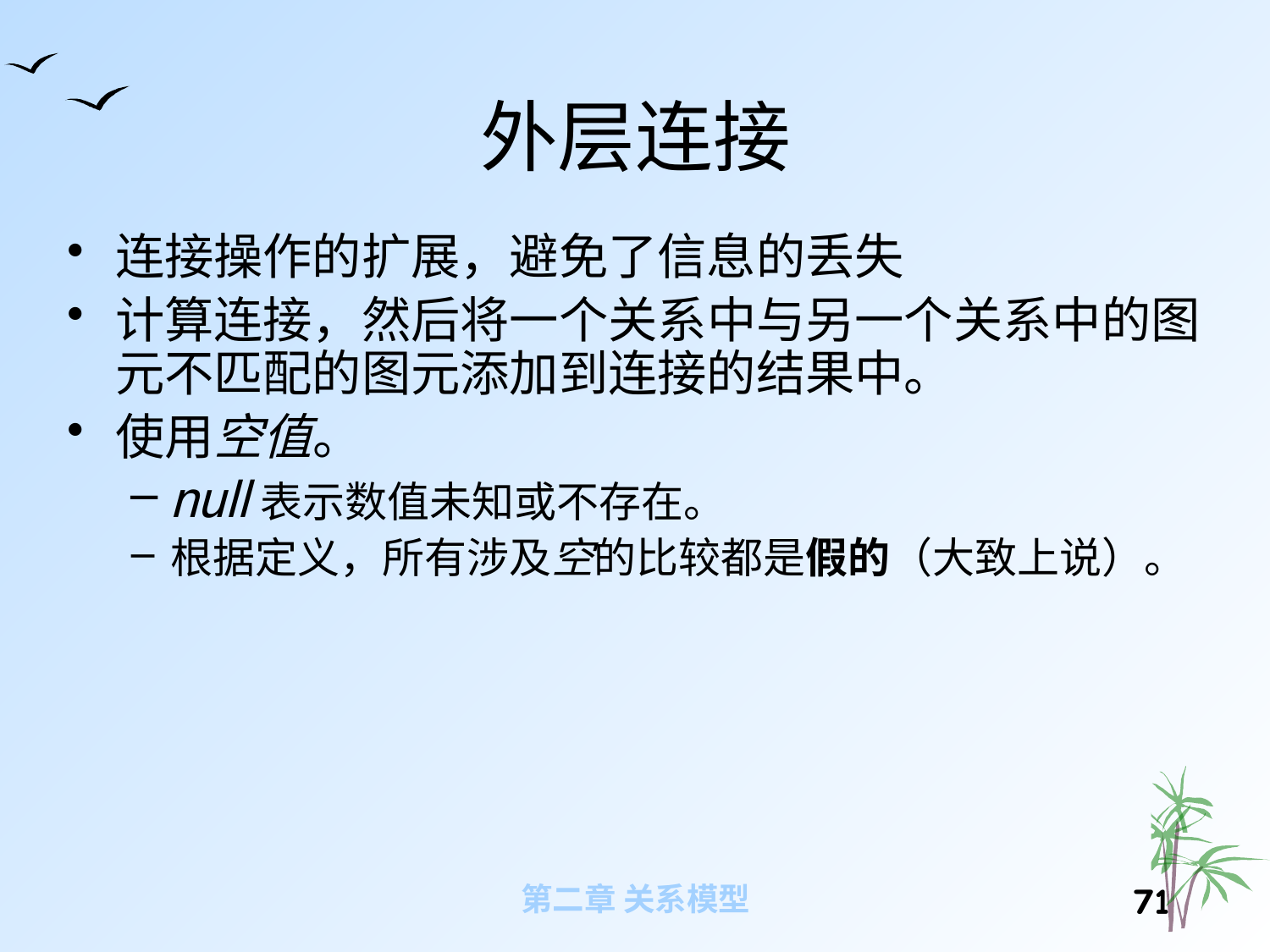

# 外层连接
连接操作的扩展，避免了信息的丢失
计算连接，然后将一个关系中与另一个关系中的图元不匹配的图元添加到连接的结果中。
使用空值。
null表示数值未知或不存在。
根据定义，所有涉及空的比较都是假的（大致上说）。
第二章 关系模型
71